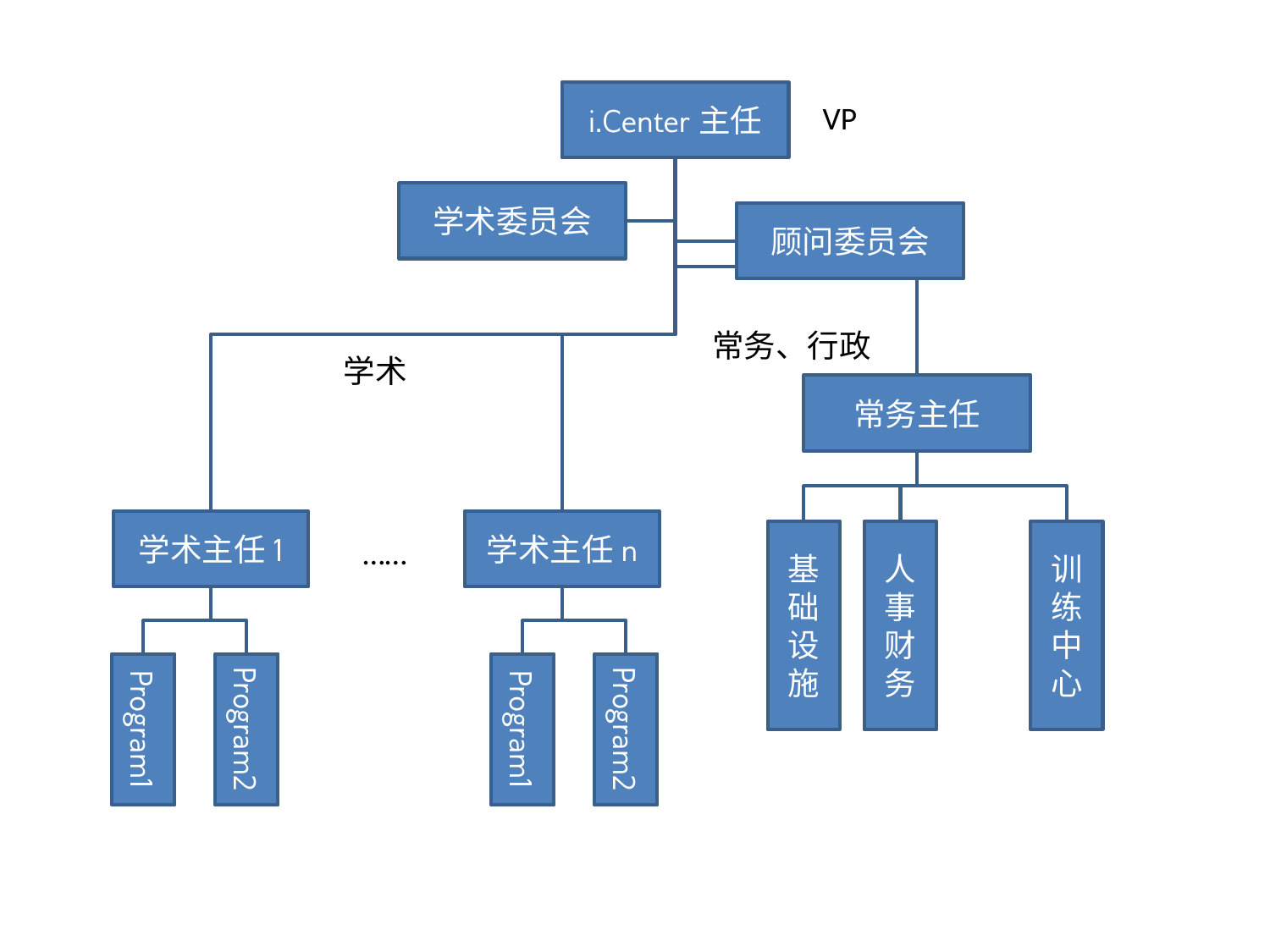

i.Center主任
VP
学术委员会
顾问委员会
常务、行政
学术
常务主任
学术主任1
学术主任n
基础设施
人事财务
训练中心
……
Program1
Program2
Program1
Program2